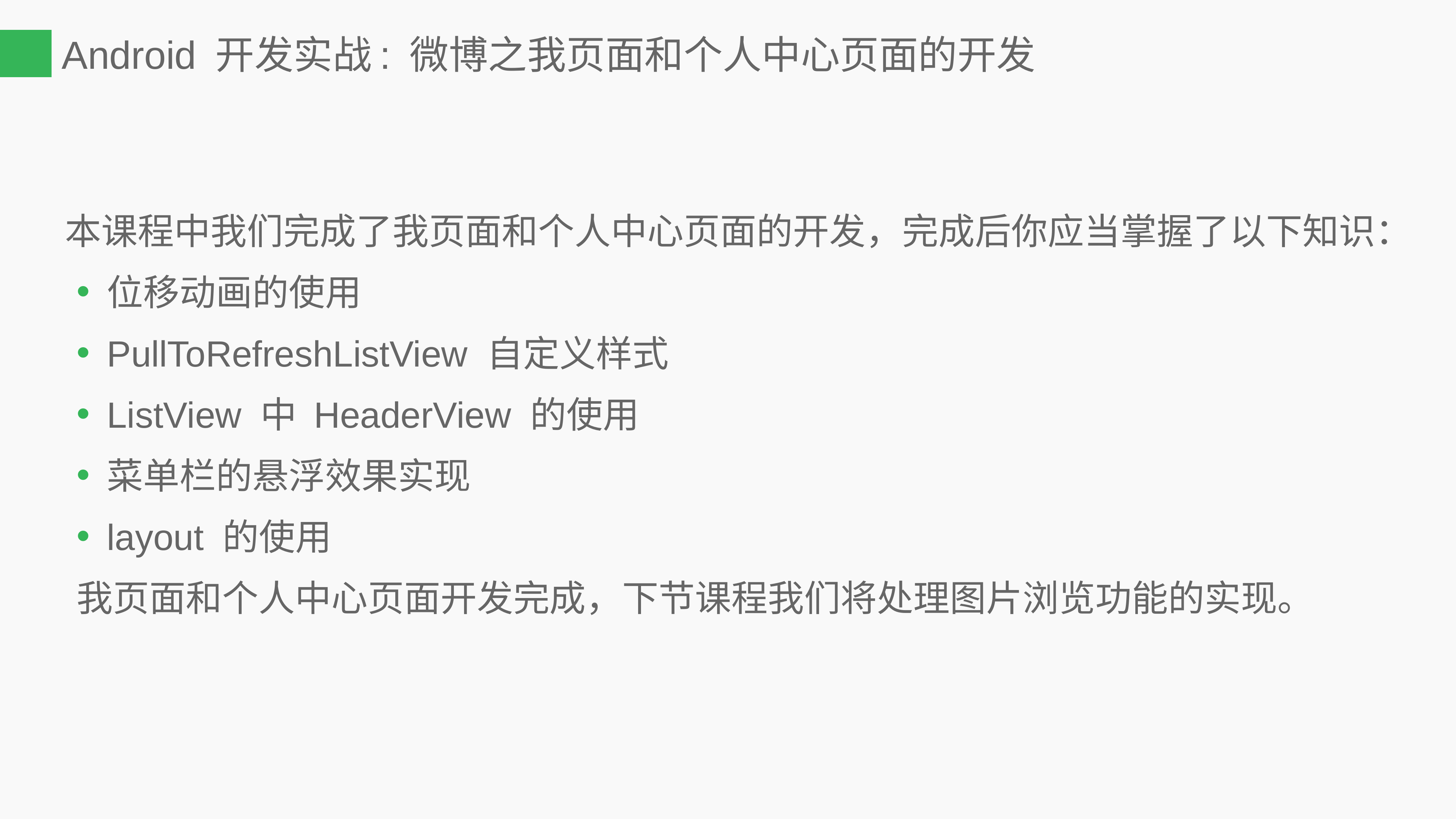

# Android 开发实战: 微博之我页面和个人中心页面的开发
本课程中我们完成了我页面和个人中心页面的开发，完成后你应当掌握了以下知识：
位移动画的使用
PullToRefreshListView 自定义样式
ListView 中 HeaderView 的使用
菜单栏的悬浮效果实现
layout 的使用
我页面和个人中心页面开发完成，下节课程我们将处理图片浏览功能的实现。